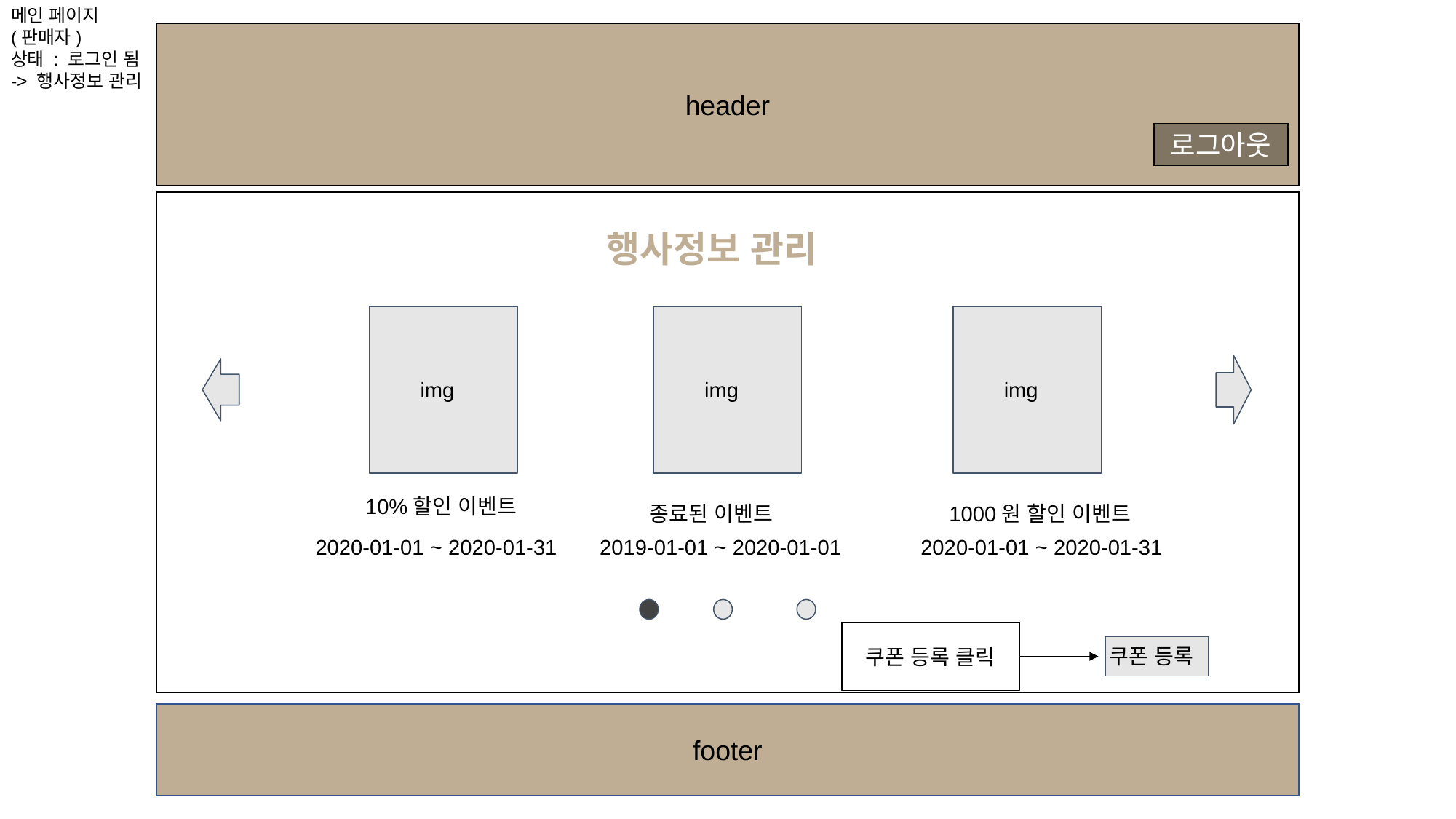

메인 페이지
(판매자)
상태 : 로그인 됨
-> 행사정보 관리
header
로그아웃

행사정보 관리

img
img
img
10%할인 이벤트
종료된 이벤트
1000원 할인 이벤트
2020-01-01 ~ 2020-01-31
2019-01-01 ~ 2020-01-01
2020-01-01 ~ 2020-01-31

쿠폰 등록 클릭
쿠폰 등록

footer